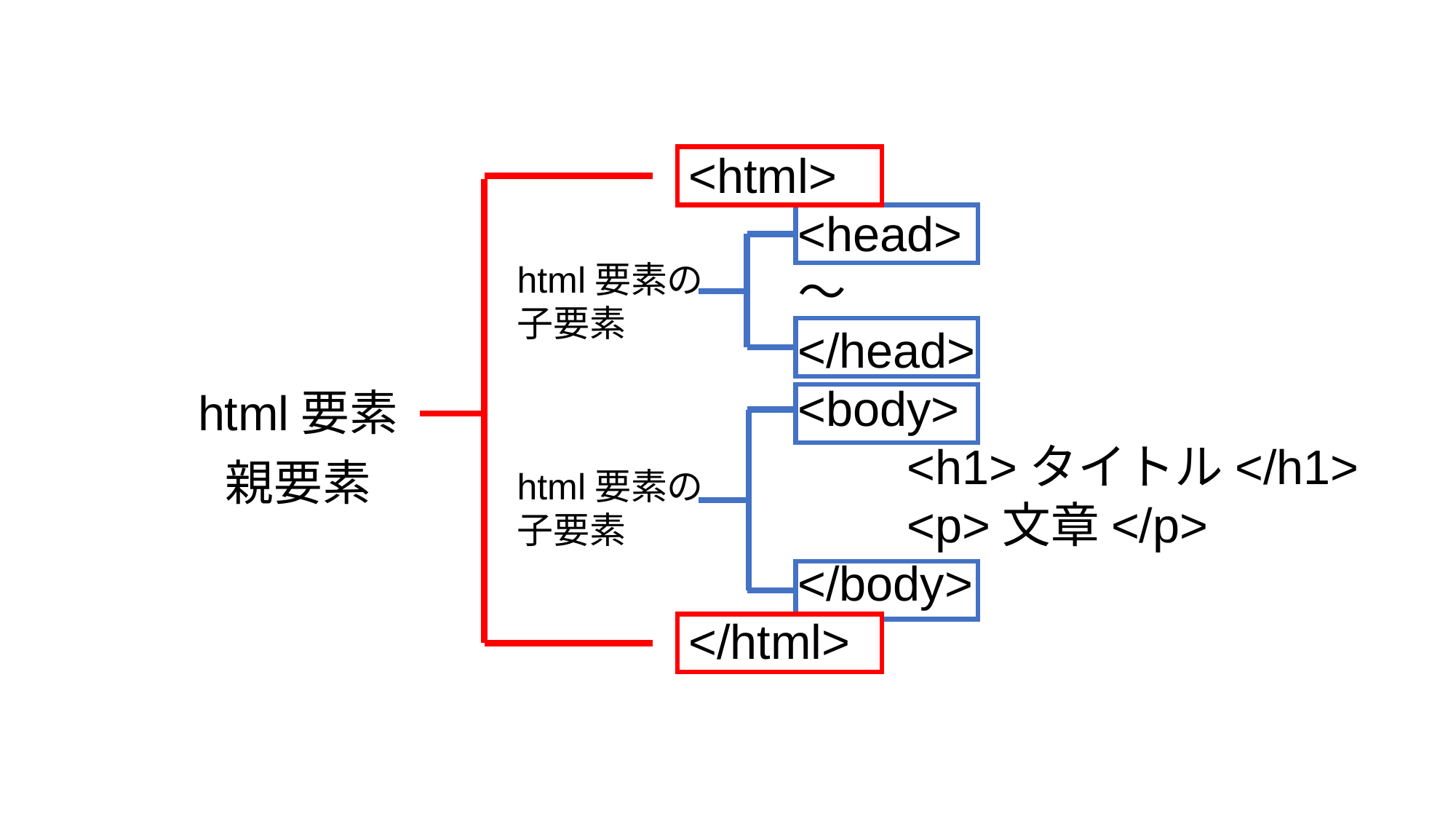

<html>
	<head>
	〜
	</head>
	<body>
		<h1>タイトル</h1>
		<p>文章</p>
	</body>
</html>

html要素の
子要素

html要素

親要素
html要素の
子要素